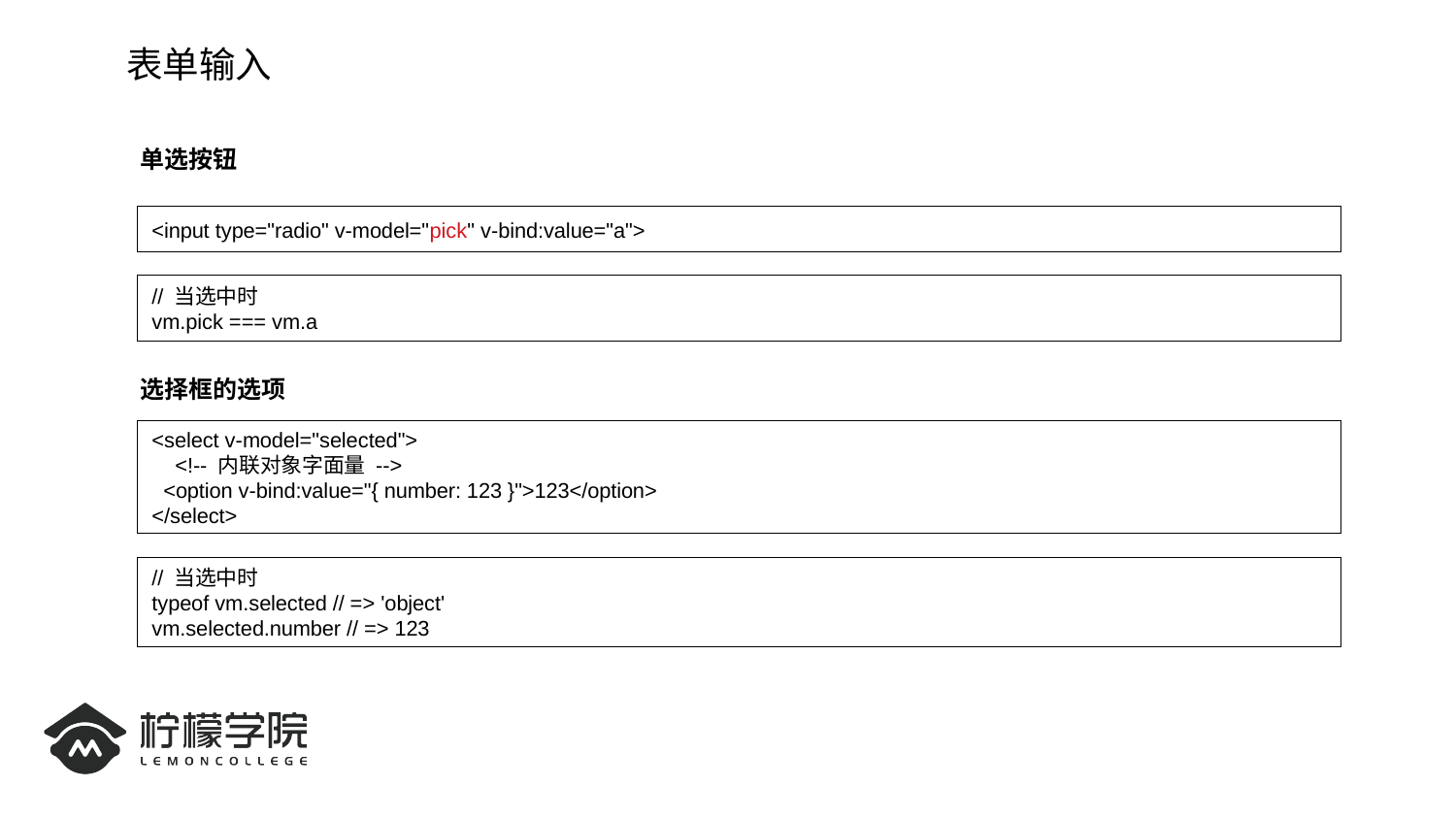

表单输入
单选按钮
<input type="radio" v-model="pick" v-bind:value="a">
// 当选中时
vm.pick === vm.a
选择框的选项
<select v-model="selected">
    <!-- 内联对象字面量 -->
  <option v-bind:value="{ number: 123 }">123</option>
</select>
// 当选中时
typeof vm.selected // => 'object'
vm.selected.number // => 123